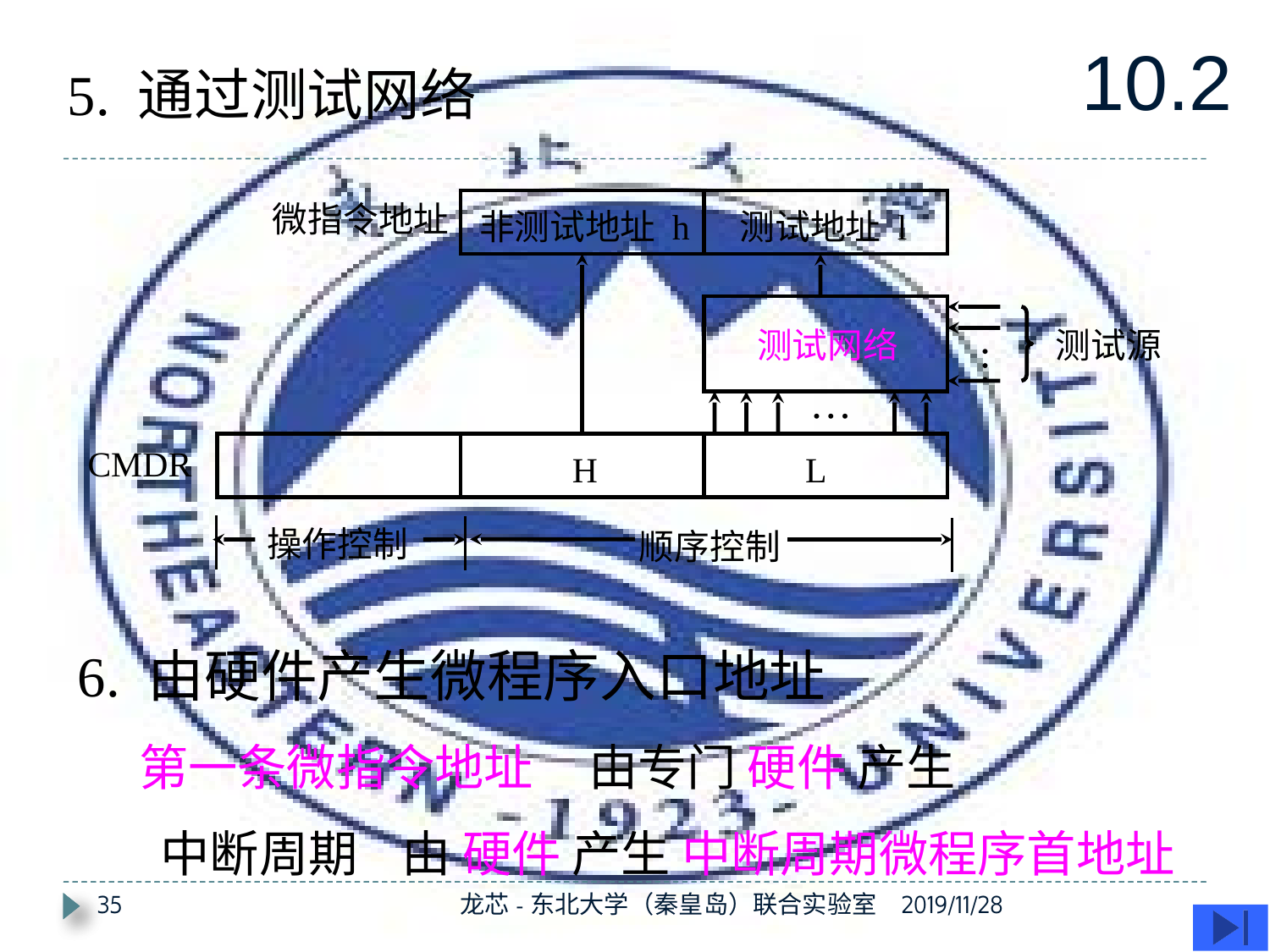

10.2
5. 通过测试网络
微指令地址

非测试地址 h
测试地址 l

测试网络
测试源

…
…

CMDR
H
L

操作控制

顺序控制

6. 由硬件产生微程序入口地址
第一条微指令地址     由专门 硬件 产生
中断周期    由 硬件 产生 中断周期微程序首地址
35
龙芯-东北大学（秦皇岛）联合实验室
2019/11/28